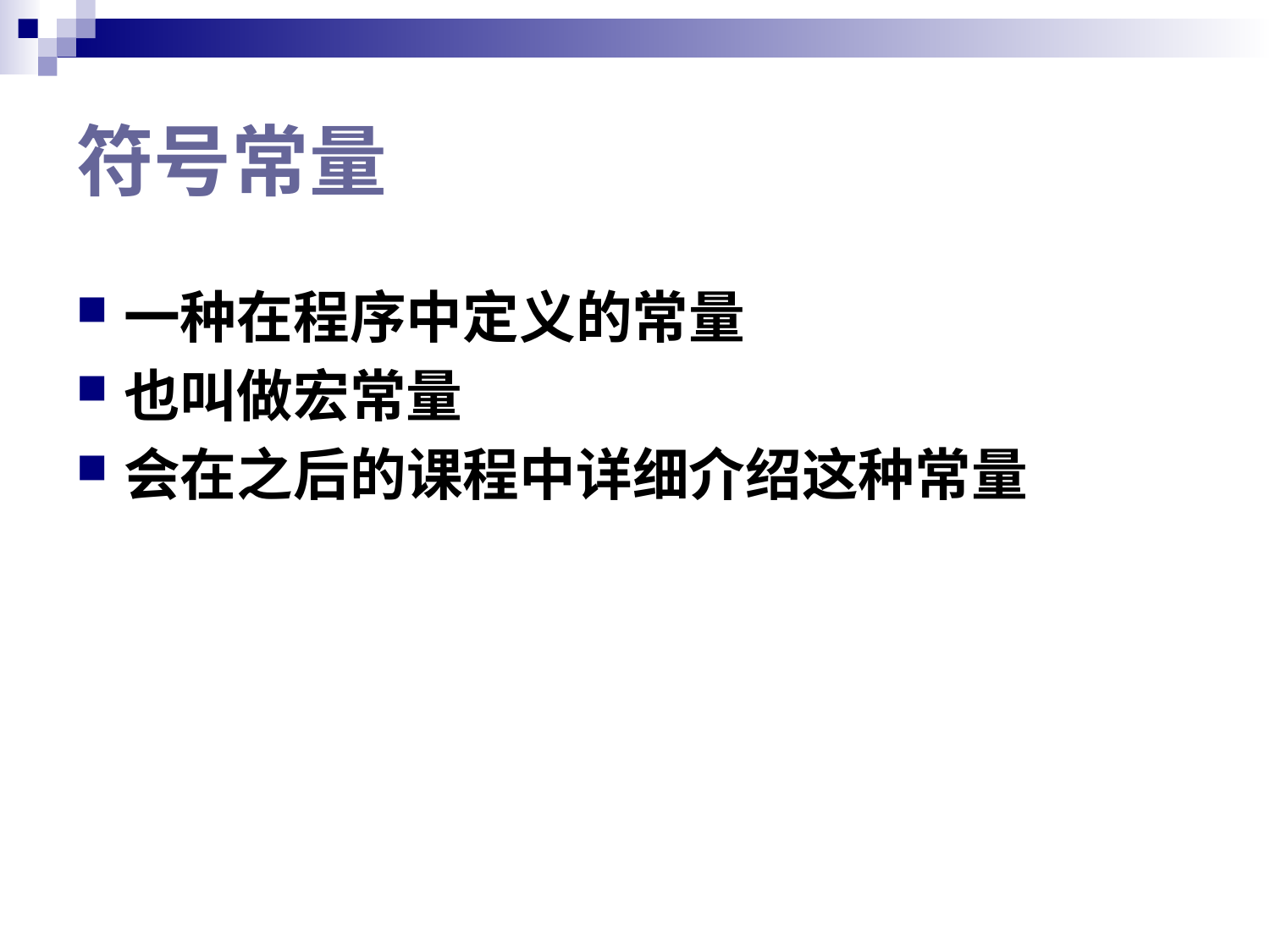

# 符号常量
一种在程序中定义的常量
也叫做宏常量
会在之后的课程中详细介绍这种常量